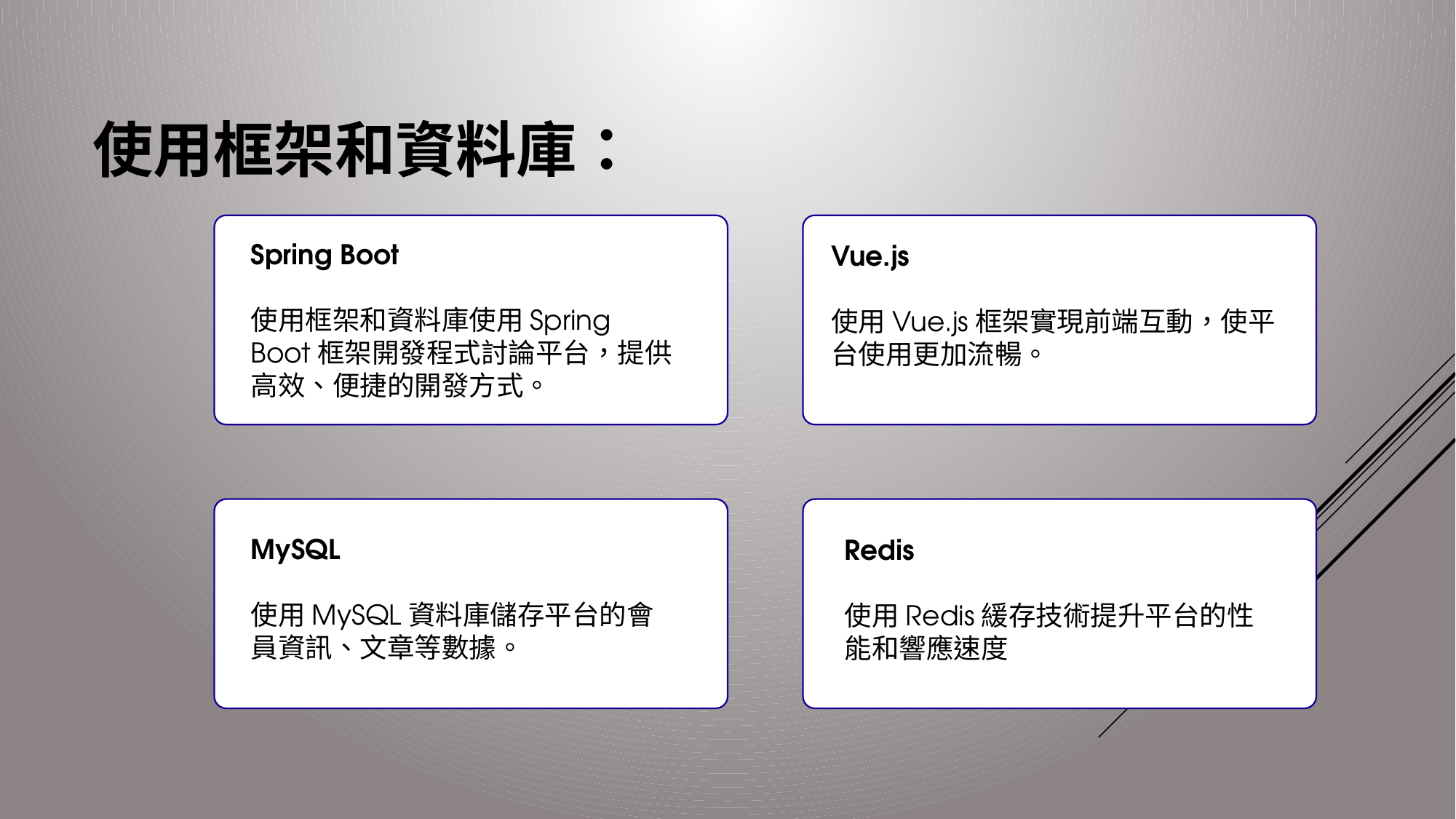

使用框架和資料庫：

Spring Boot

使用框架和資料庫使用Spring Boot框架開發程式討論平台，提供高效、便捷的開發方式。
Vue.js

使用Vue.js框架實現前端互動，使平台使用更加流暢。

MySQL

使用MySQL資料庫儲存平台的會員資訊、文章等數據。
Redis

使用Redis緩存技術提升平台的性能和響應速度